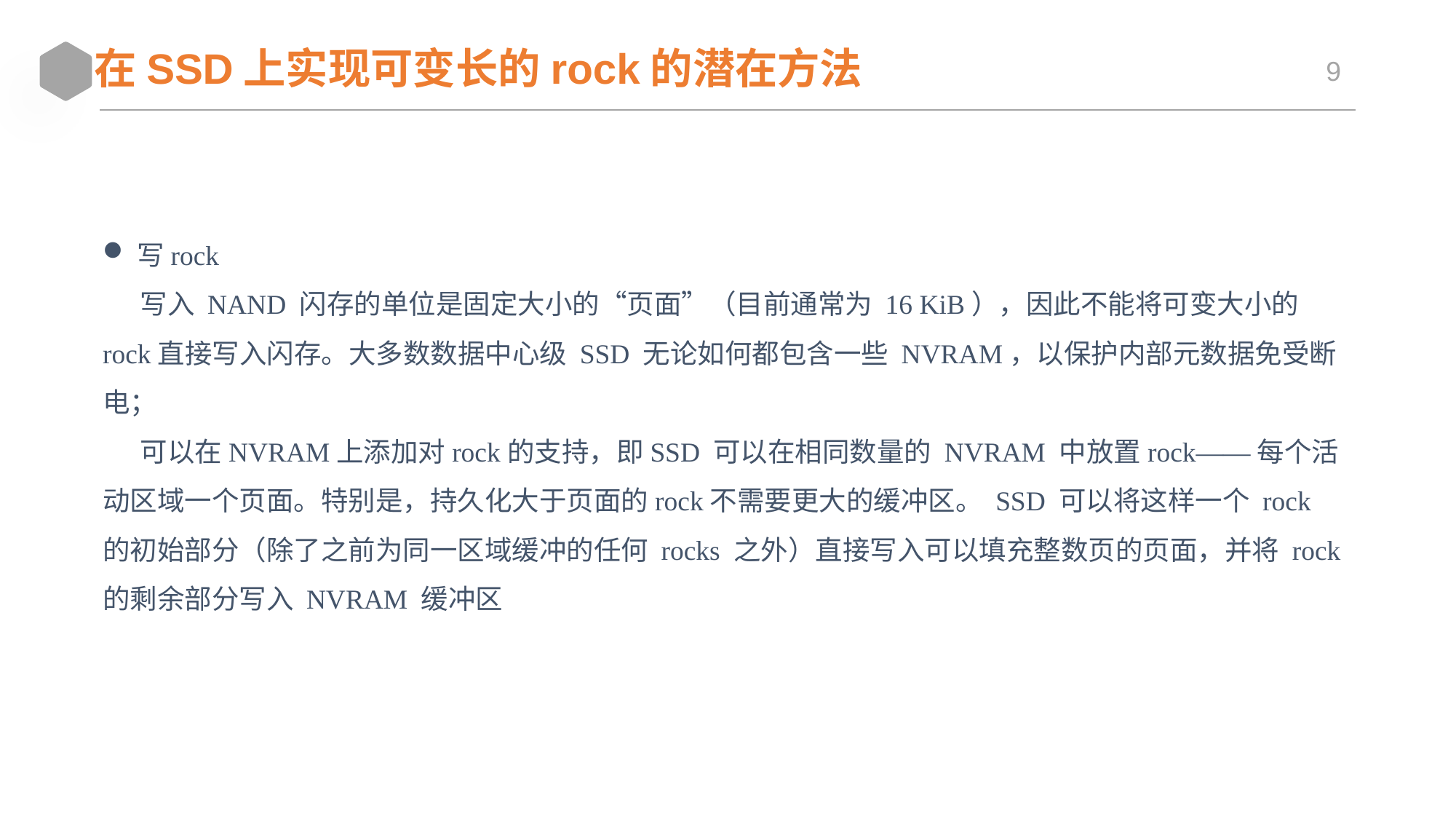

在SSD上实现可变长的rock的潜在方法

写rock
     写入 NAND 闪存的单位是固定大小的“页面”（目前通常为 16 KiB），因此不能将可变大小的rock直接写入闪存。大多数数据中心级 SSD 无论如何都包含一些 NVRAM，以保护内部元数据免受断电；
     可以在NVRAM上添加对rock的支持，即SSD 可以在相同数量的 NVRAM 中放置rock——每个活动区域一个页面。特别是，持久化大于页面的rock不需要更大的缓冲区。 SSD 可以将这样一个 rock 的初始部分（除了之前为同一区域缓冲的任何 rocks 之外）直接写入可以填充整数页的页面，并将 rock 的剩余部分写入 NVRAM 缓冲区